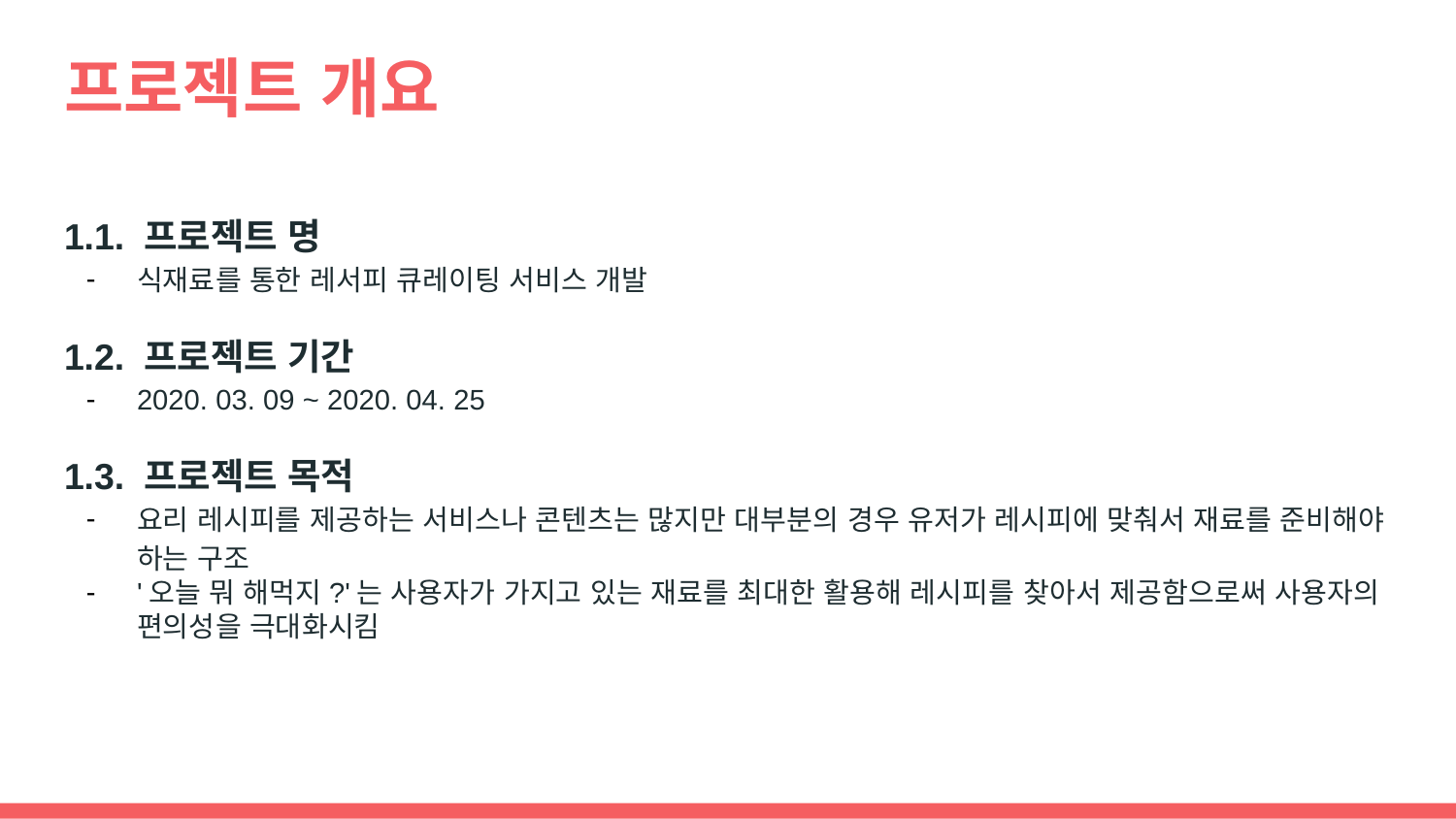

# 프로젝트 개요

1.1. 프로젝트 명
식재료를 통한 레서피 큐레이팅 서비스 개발

1.2. 프로젝트 기간
2020. 03. 09 ~ 2020. 04. 25

1.3. 프로젝트 목적
요리 레시피를 제공하는 서비스나 콘텐츠는 많지만 대부분의 경우 유저가 레시피에 맞춰서 재료를 준비해야 하는 구조
'오늘 뭐 해먹지?'는 사용자가 가지고 있는 재료를 최대한 활용해 레시피를 찾아서 제공함으로써 사용자의 편의성을 극대화시킴